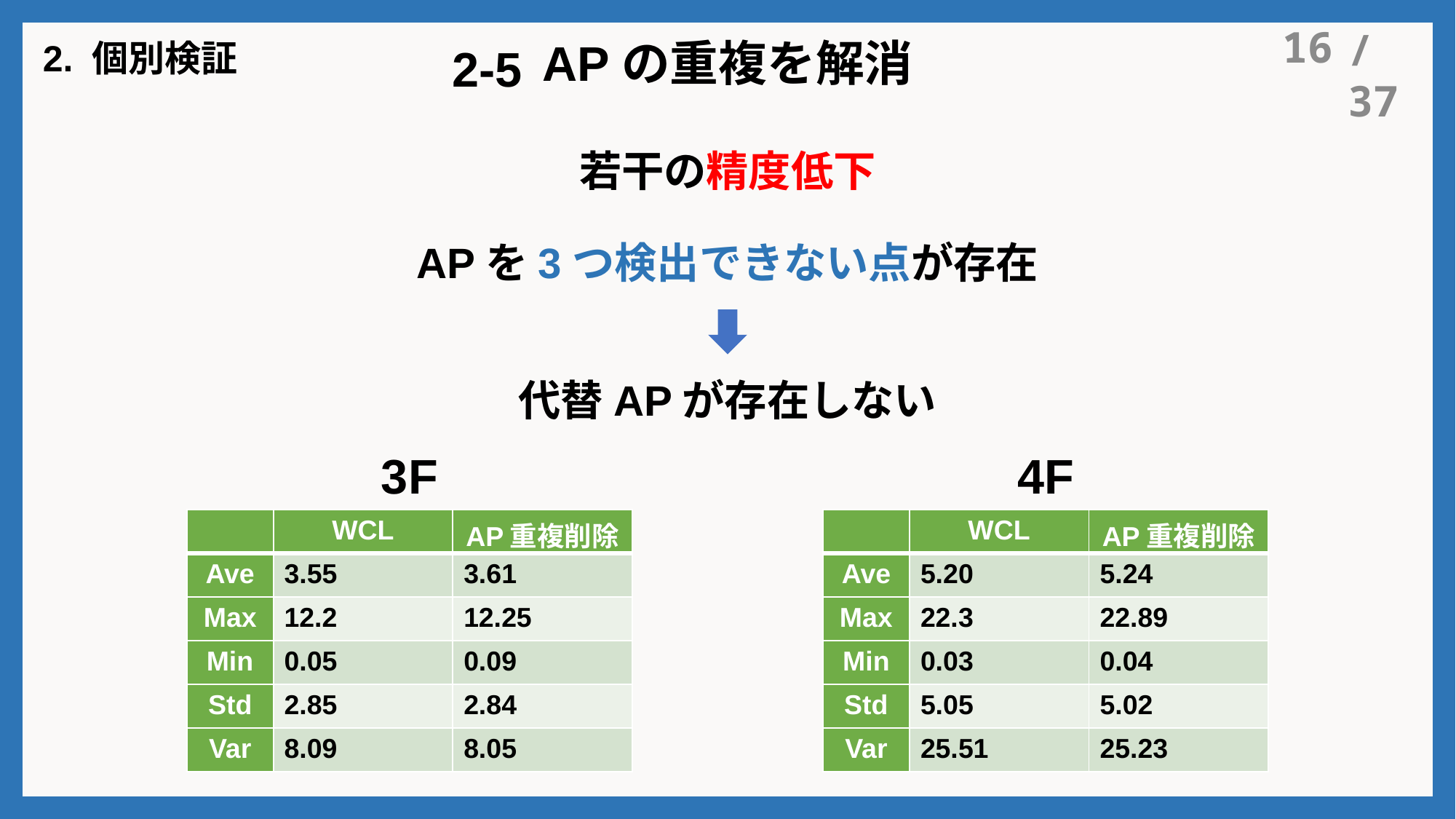

16
2-5
APの重複を解消
2. 個別検証
若干の精度低下

APを3つ検出できない点が存在

代替APが存在しない

3F
4F
|  | WCL | AP重複削除 |
| --- | --- | --- |
| Ave | 3.55 | 3.61 |
| Max | 12.2 | 12.25 |
| Min | 0.05 | 0.09 |
| Std | 2.85 | 2.84 |
| Var | 8.09 | 8.05 |
|  | WCL | AP重複削除 |
| --- | --- | --- |
| Ave | 5.20 | 5.24 |
| Max | 22.3 | 22.89 |
| Min | 0.03 | 0.04 |
| Std | 5.05 | 5.02 |
| Var | 25.51 | 25.23 |